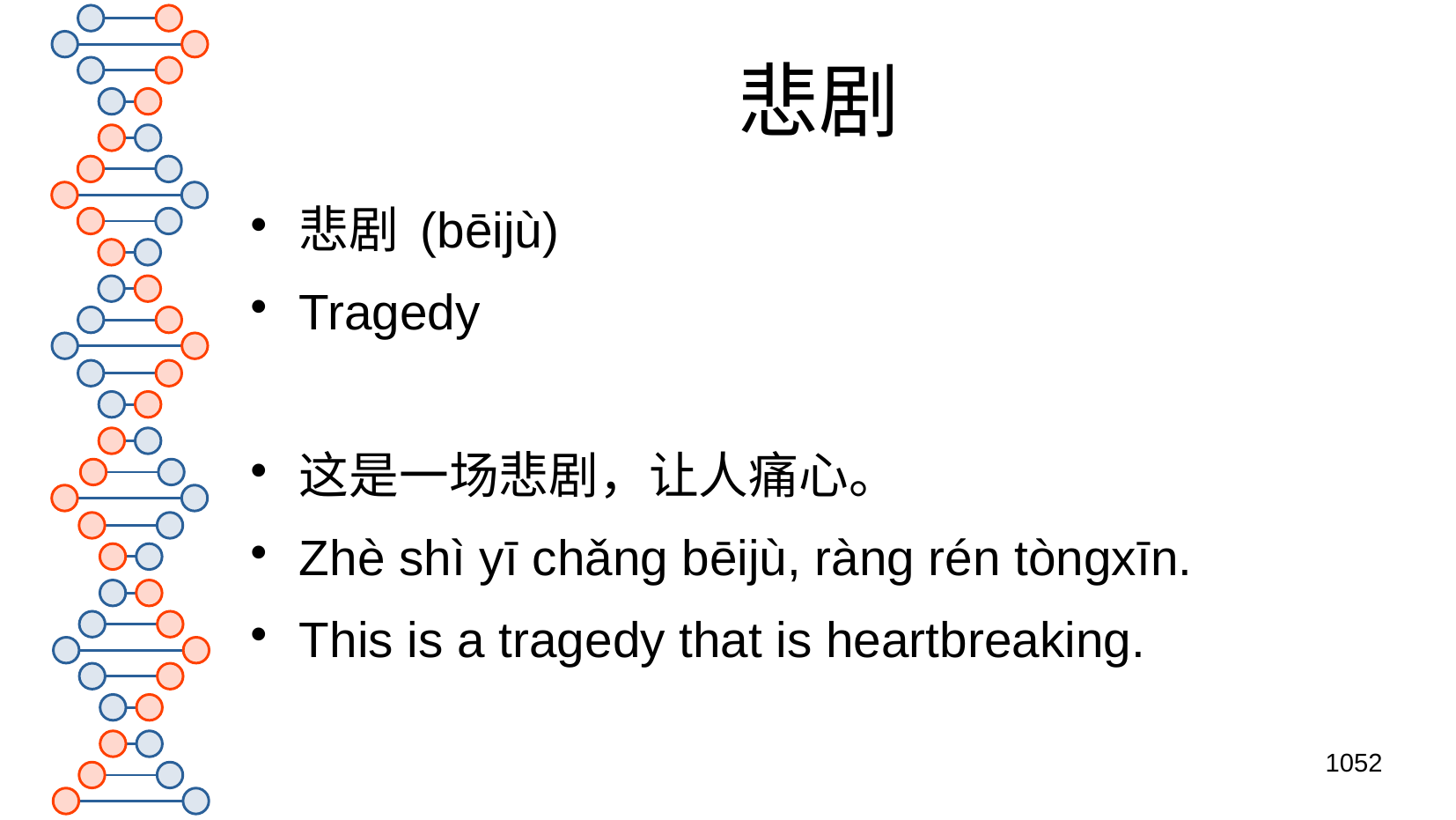

# 悲剧
悲剧 (bēijù)
Tragedy

这是一场悲剧，让人痛心。
Zhè shì yī chǎng bēijù, ràng rén tòngxīn.
This is a tragedy that is heartbreaking.

1052